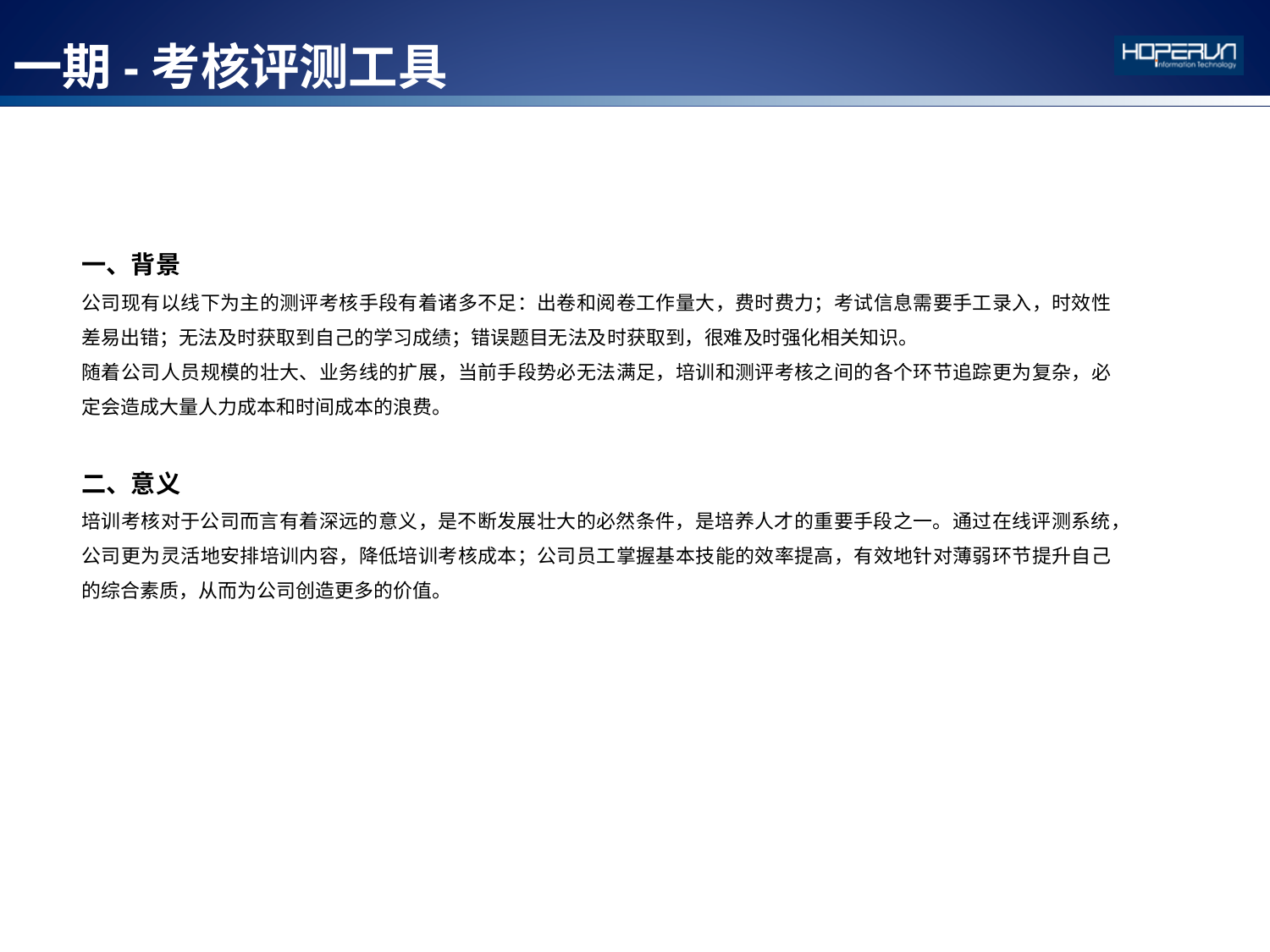

# 一期-考核评测工具
一、背景
公司现有以线下为主的测评考核手段有着诸多不足：出卷和阅卷工作量大，费时费力；考试信息需要手工录入，时效性差易出错；无法及时获取到自己的学习成绩；错误题目无法及时获取到，很难及时强化相关知识。
随着公司人员规模的壮大、业务线的扩展，当前手段势必无法满足，培训和测评考核之间的各个环节追踪更为复杂，必定会造成大量人力成本和时间成本的浪费。

二、意义
培训考核对于公司而言有着深远的意义，是不断发展壮大的必然条件，是培养人才的重要手段之一。通过在线评测系统，公司更为灵活地安排培训内容，降低培训考核成本；公司员工掌握基本技能的效率提高，有效地针对薄弱环节提升自己的综合素质，从而为公司创造更多的价值。